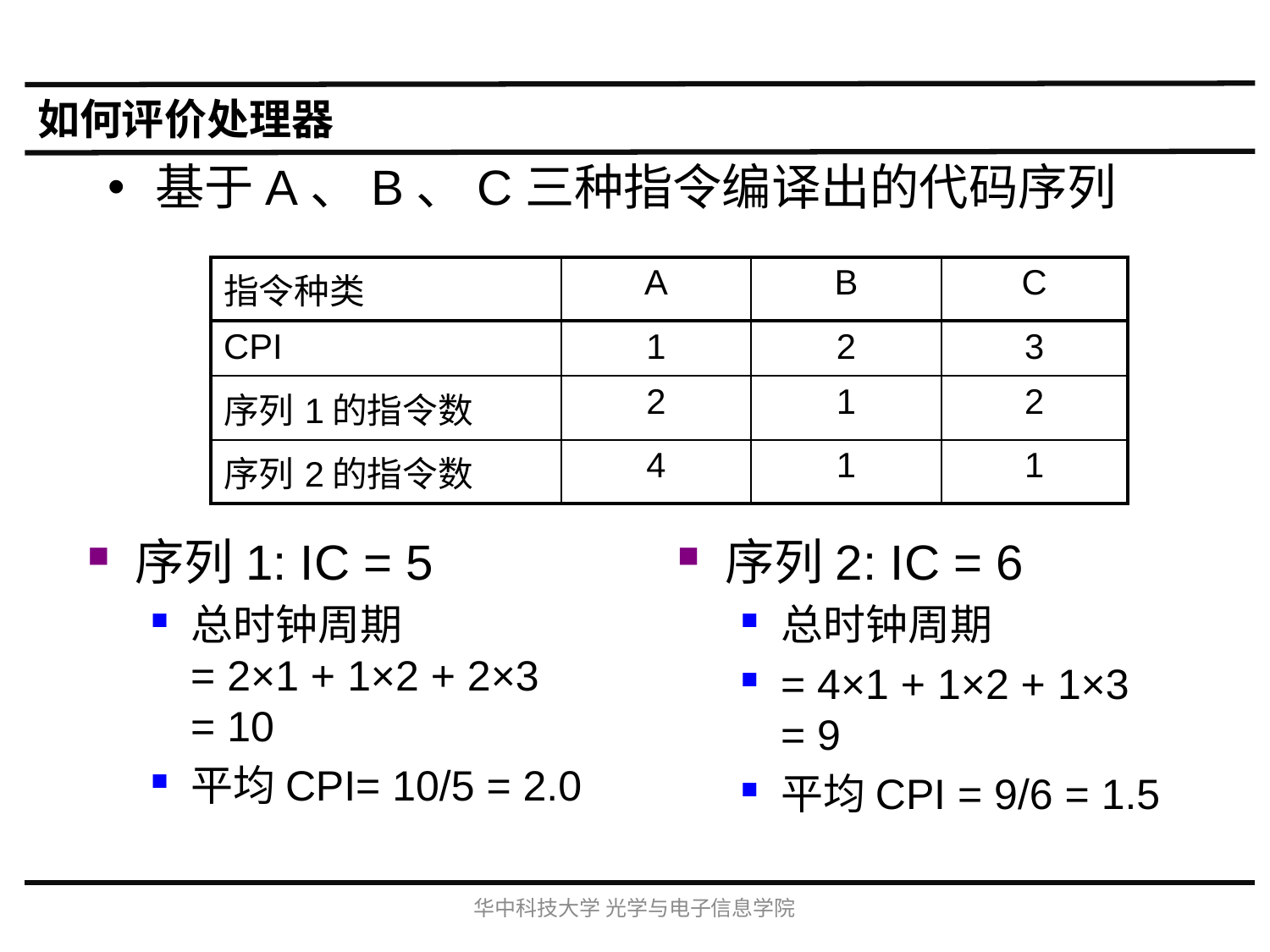

如何评价处理器
基于A、B、C三种指令编译出的代码序列
| 指令种类 | A | B | C |
| --- | --- | --- | --- |
| CPI | 1 | 2 | 3 |
| 序列1的指令数 | 2 | 1 | 2 |
| 序列2的指令数 | 4 | 1 | 1 |
序列1: IC = 5
总时钟周期
= 2×1 + 1×2 + 2×3
= 10
平均CPI= 10/5 = 2.0
序列2: IC = 6
总时钟周期
= 4×1 + 1×2 + 1×3
= 9
平均CPI = 9/6 = 1.5
华中科技大学 光学与电子信息学院